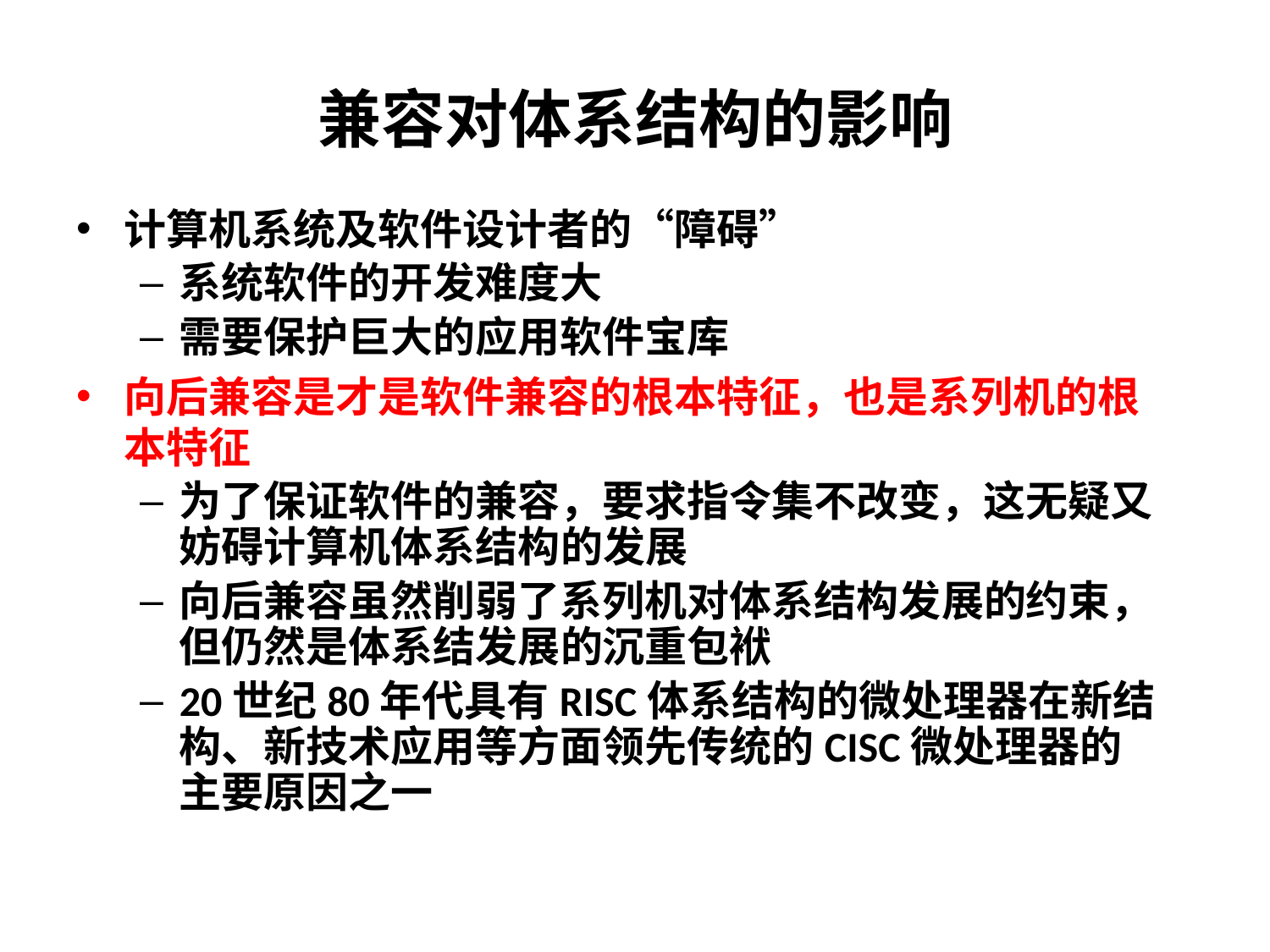

兼容对体系结构的影响
计算机系统及软件设计者的“障碍”
系统软件的开发难度大
需要保护巨大的应用软件宝库
向后兼容是才是软件兼容的根本特征，也是系列机的根本特征
为了保证软件的兼容，要求指令集不改变，这无疑又妨碍计算机体系结构的发展
向后兼容虽然削弱了系列机对体系结构发展的约束，但仍然是体系结发展的沉重包袱
20世纪80年代具有RISC体系结构的微处理器在新结构、新技术应用等方面领先传统的CISC微处理器的主要原因之一